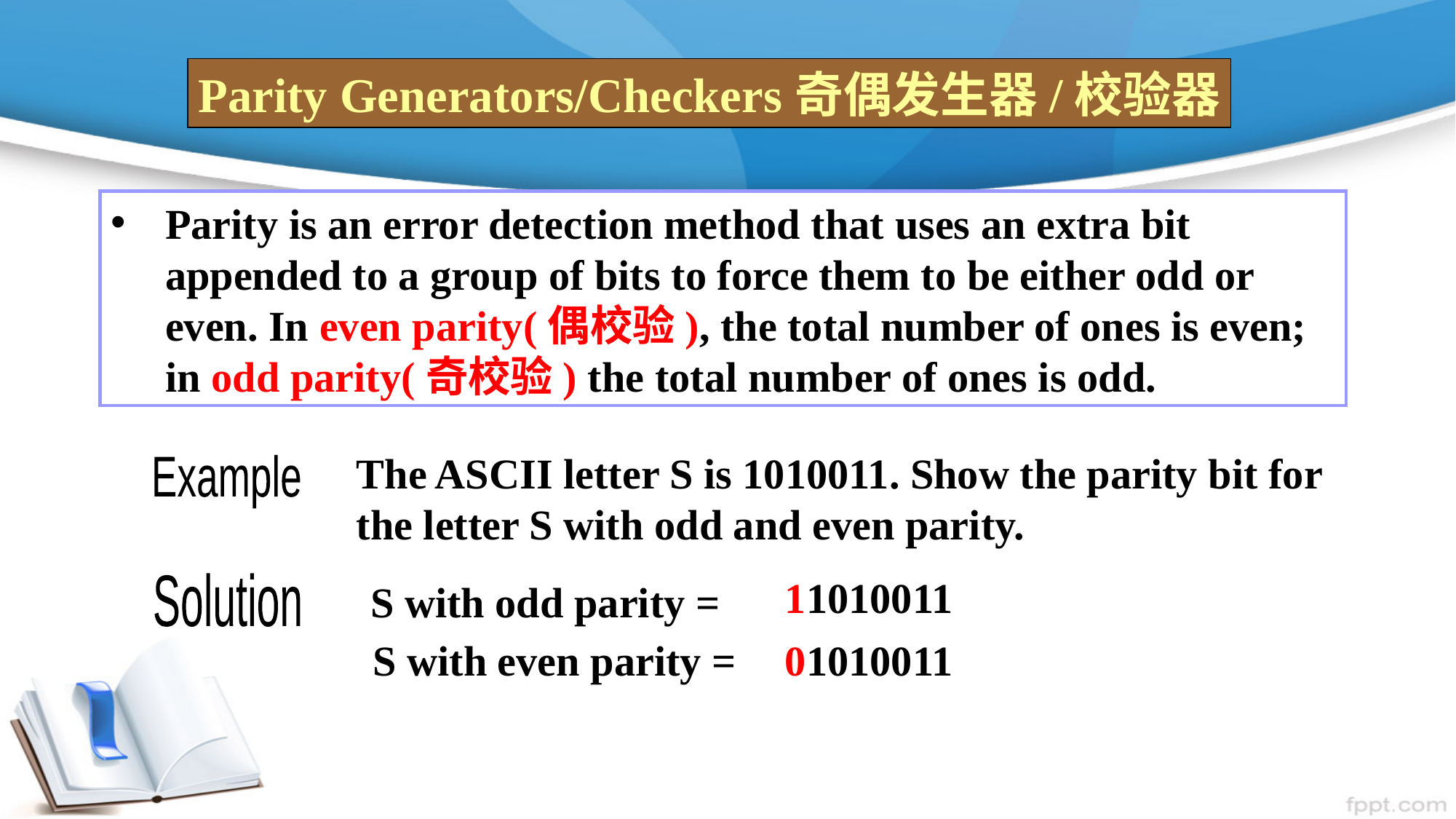

Parity Generators/Checkers奇偶发生器/校验器
Parity is an error detection method that uses an extra bit appended to a group of bits to force them to be either odd or even. In even parity(偶校验), the total number of ones is even; in odd parity(奇校验) the total number of ones is odd.
The ASCII letter S is 1010011. Show the parity bit for the letter S with odd and even parity.
Example
11010011
S with odd parity =
Solution
S with even parity =
01010011